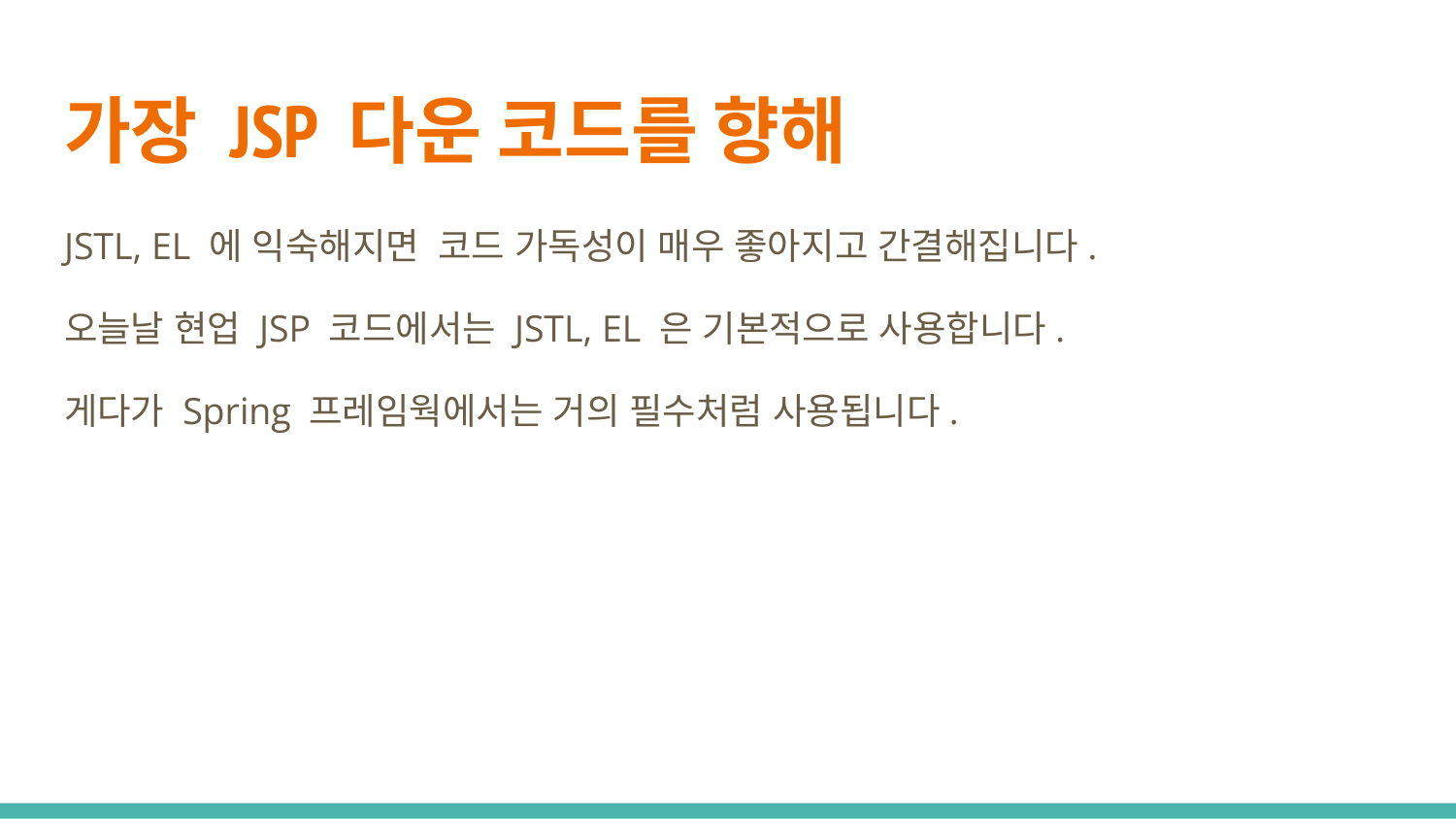

# 가장 JSP 다운 코드를 향해
JSTL, EL 에 익숙해지면  코드 가독성이 매우 좋아지고 간결해집니다.
오늘날 현업 JSP 코드에서는 JSTL, EL 은 기본적으로 사용합니다.
게다가 Spring 프레임웍에서는 거의 필수처럼 사용됩니다.